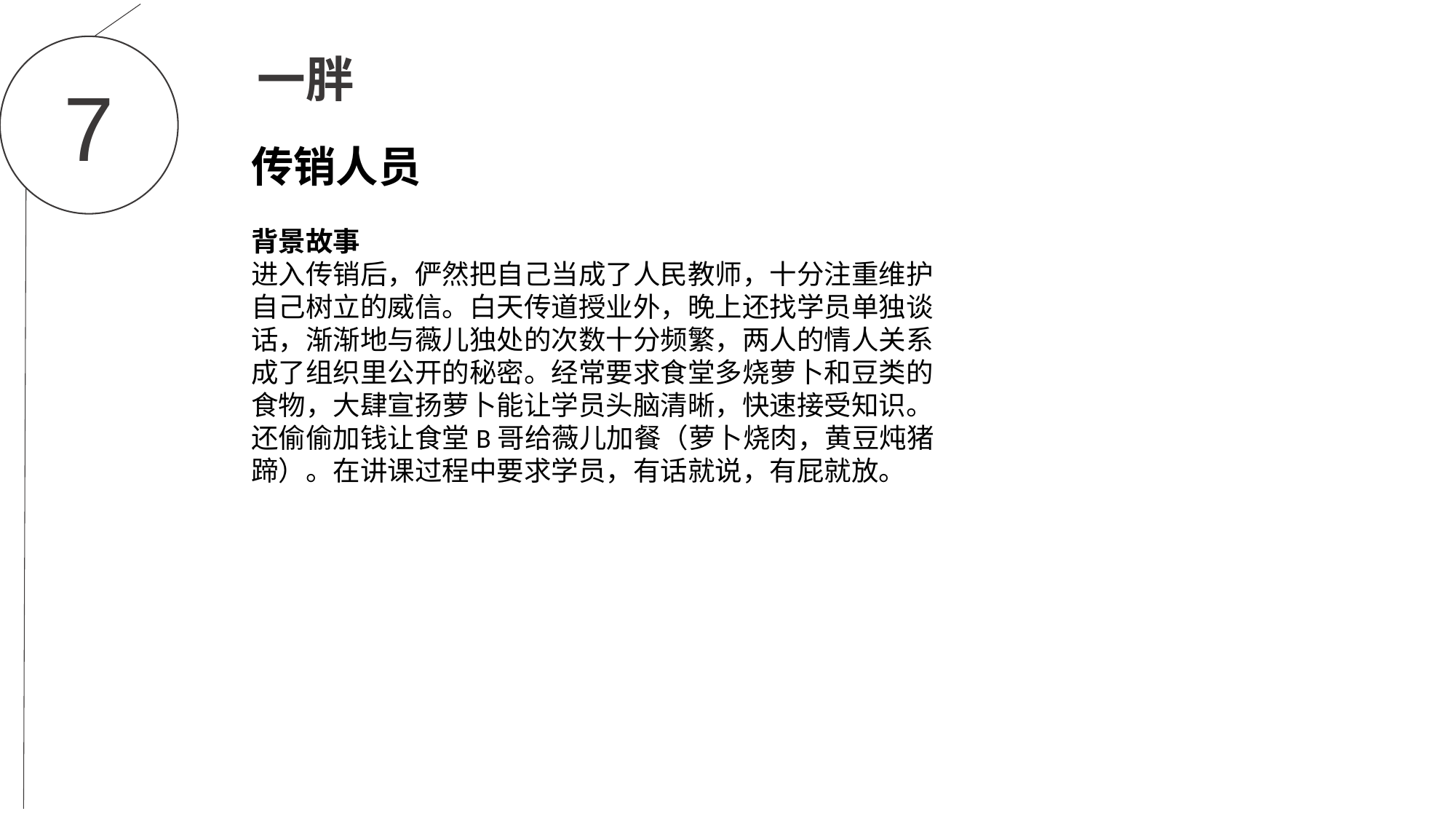

7
 一胖
传销人员
背景故事
进入传销后，俨然把自己当成了人民教师，十分注重维护自己树立的威信。白天传道授业外，晚上还找学员单独谈话，渐渐地与薇儿独处的次数十分频繁，两人的情人关系成了组织里公开的秘密。经常要求食堂多烧萝卜和豆类的食物，大肆宣扬萝卜能让学员头脑清晰，快速接受知识。还偷偷加钱让食堂B哥给薇儿加餐（萝卜烧肉，黄豆炖猪蹄）。在讲课过程中要求学员，有话就说，有屁就放。